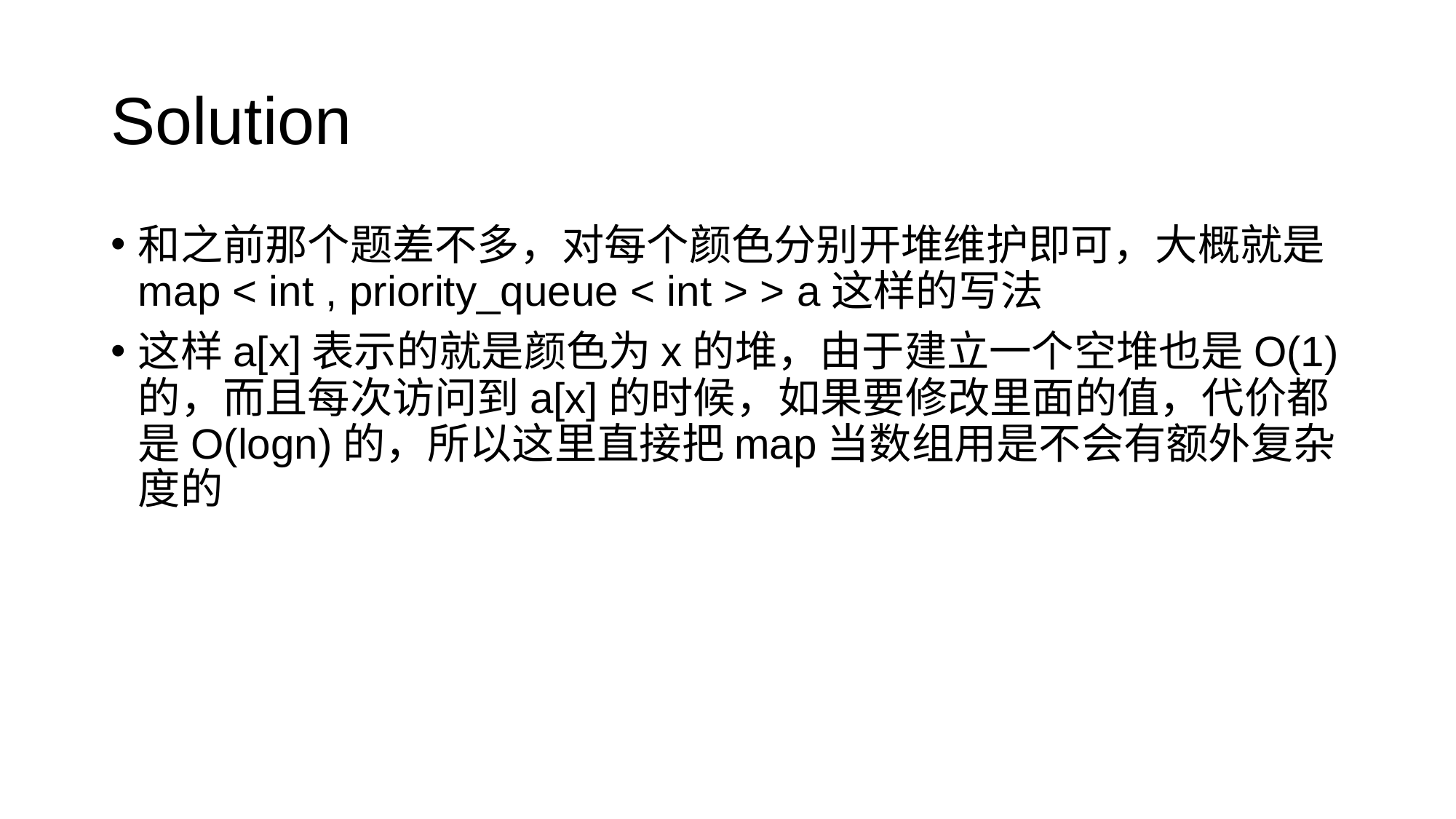

# Solution
和之前那个题差不多，对每个颜色分别开堆维护即可，大概就是map < int , priority_queue < int > > a这样的写法
这样a[x]表示的就是颜色为x的堆，由于建立一个空堆也是O(1)的，而且每次访问到a[x]的时候，如果要修改里面的值，代价都是O(logn)的，所以这里直接把map当数组用是不会有额外复杂度的